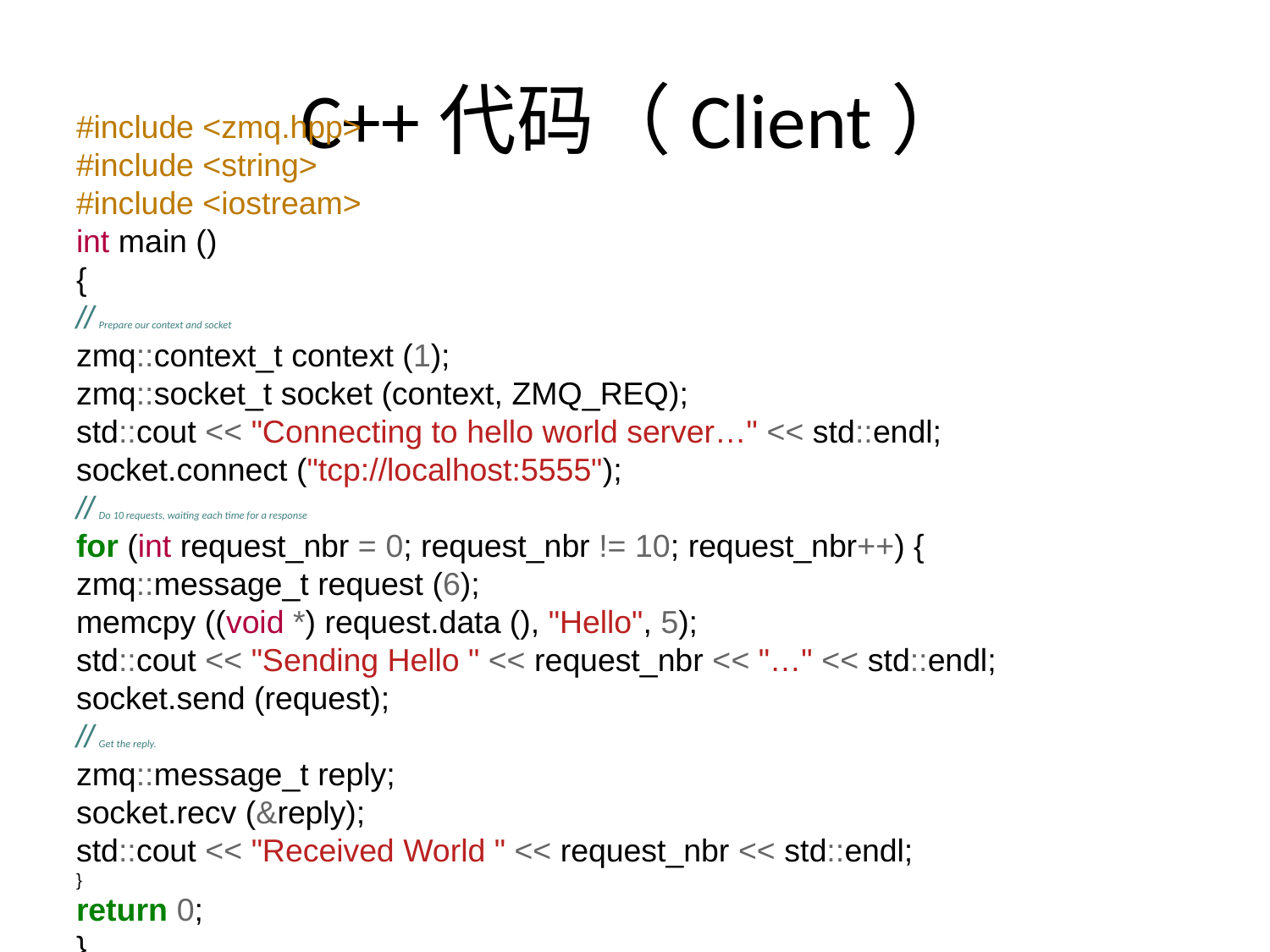

# C++代码（Client）
#include <zmq.hpp>
#include <string>
#include <iostream>
int main ()
{
// Prepare our context and socket
zmq::context_t context (1);
zmq::socket_t socket (context, ZMQ_REQ);
std::cout << "Connecting to hello world server…" << std::endl;
socket.connect ("tcp://localhost:5555");
// Do 10 requests, waiting each time for a response
for (int request_nbr = 0; request_nbr != 10; request_nbr++) {
zmq::message_t request (6);
memcpy ((void *) request.data (), "Hello", 5);
std::cout << "Sending Hello " << request_nbr << "…" << std::endl;
socket.send (request);
// Get the reply.
zmq::message_t reply;
socket.recv (&reply);
std::cout << "Received World " << request_nbr << std::endl;
}
return 0;
}